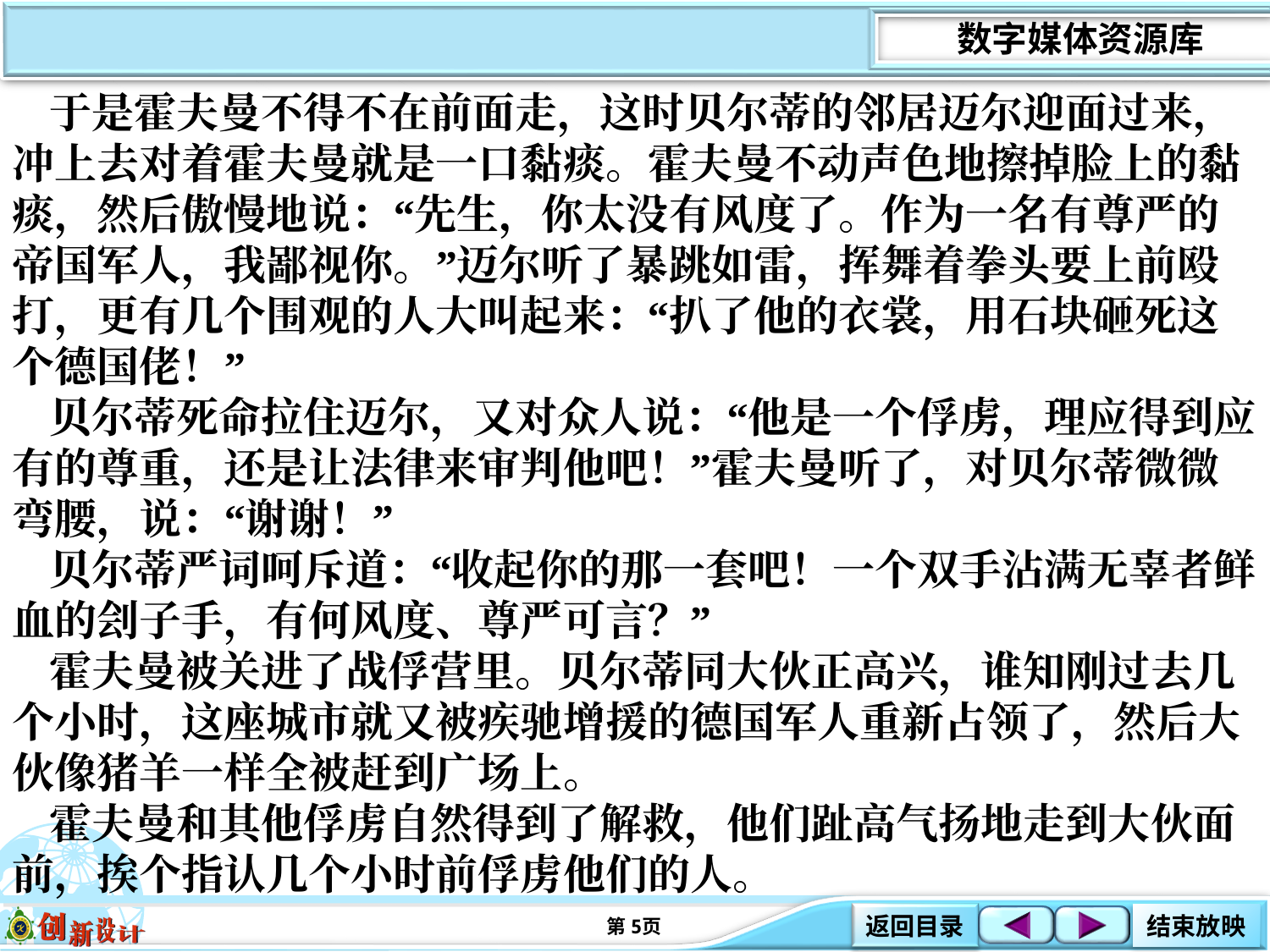

于是霍夫曼不得不在前面走，这时贝尔蒂的邻居迈尔迎面过来，冲上去对着霍夫曼就是一口黏痰。霍夫曼不动声色地擦掉脸上的黏痰，然后傲慢地说：“先生，你太没有风度了。作为一名有尊严的帝国军人，我鄙视你。”迈尔听了暴跳如雷，挥舞着拳头要上前殴打，更有几个围观的人大叫起来：“扒了他的衣裳，用石块砸死这个德国佬！”
贝尔蒂死命拉住迈尔，又对众人说：“他是一个俘虏，理应得到应有的尊重，还是让法律来审判他吧！”霍夫曼听了，对贝尔蒂微微弯腰，说：“谢谢！”
贝尔蒂严词呵斥道：“收起你的那一套吧！一个双手沾满无辜者鲜血的刽子手，有何风度、尊严可言？”
霍夫曼被关进了战俘营里。贝尔蒂同大伙正高兴，谁知刚过去几个小时，这座城市就又被疾驰增援的德国军人重新占领了，然后大伙像猪羊一样全被赶到广场上。
霍夫曼和其他俘虏自然得到了解救，他们趾高气扬地走到大伙面前，挨个指认几个小时前俘虏他们的人。